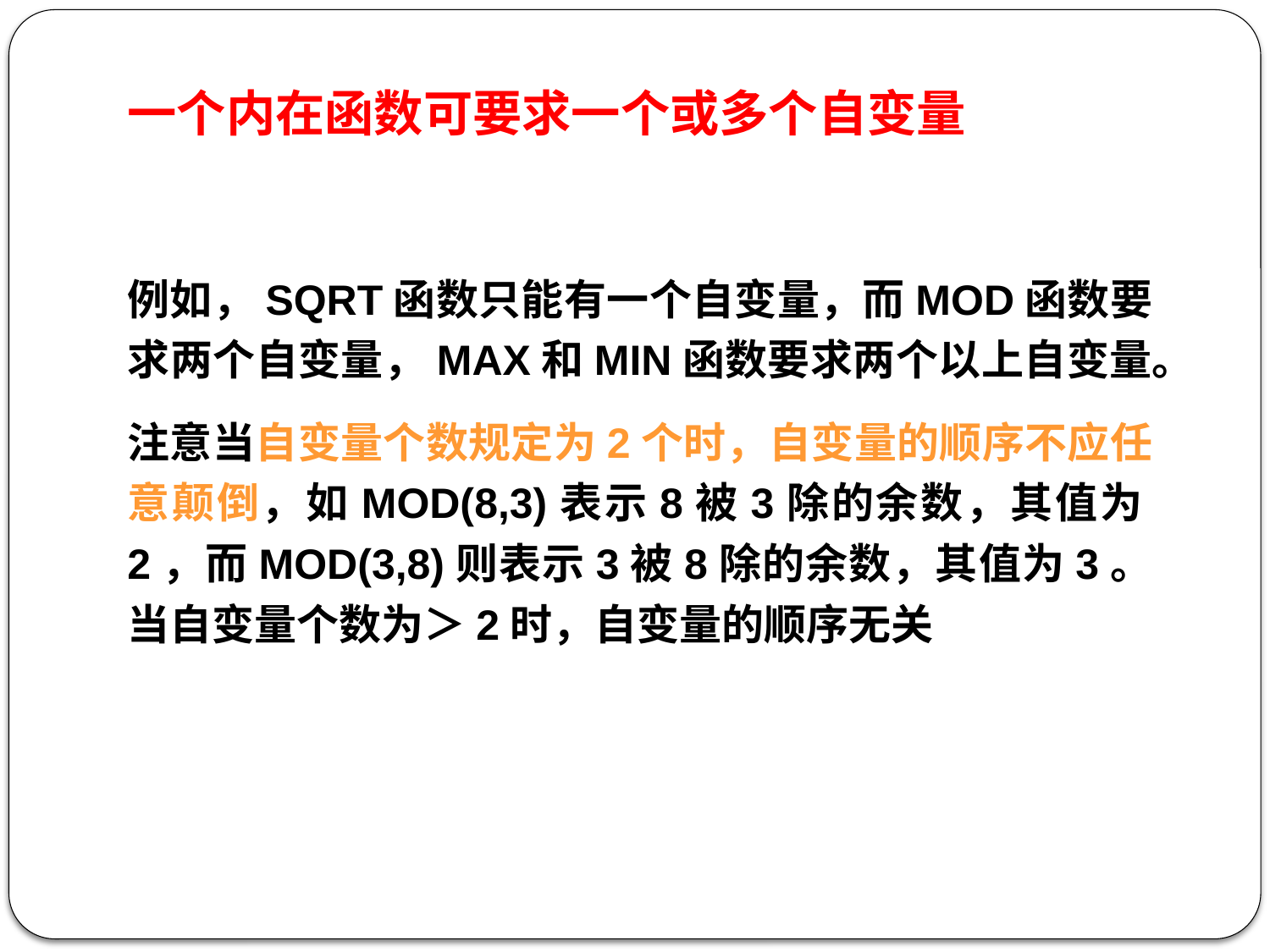

一个内在函数可要求一个或多个自变量
例如，SQRT函数只能有一个自变量，而MOD函数要求两个自变量，MAX和MIN函数要求两个以上自变量。
注意当自变量个数规定为2个时，自变量的顺序不应任意颠倒，如MOD(8,3)表示8被3除的余数，其值为2，而MOD(3,8)则表示3被8除的余数，其值为3。当自变量个数为＞2时，自变量的顺序无关